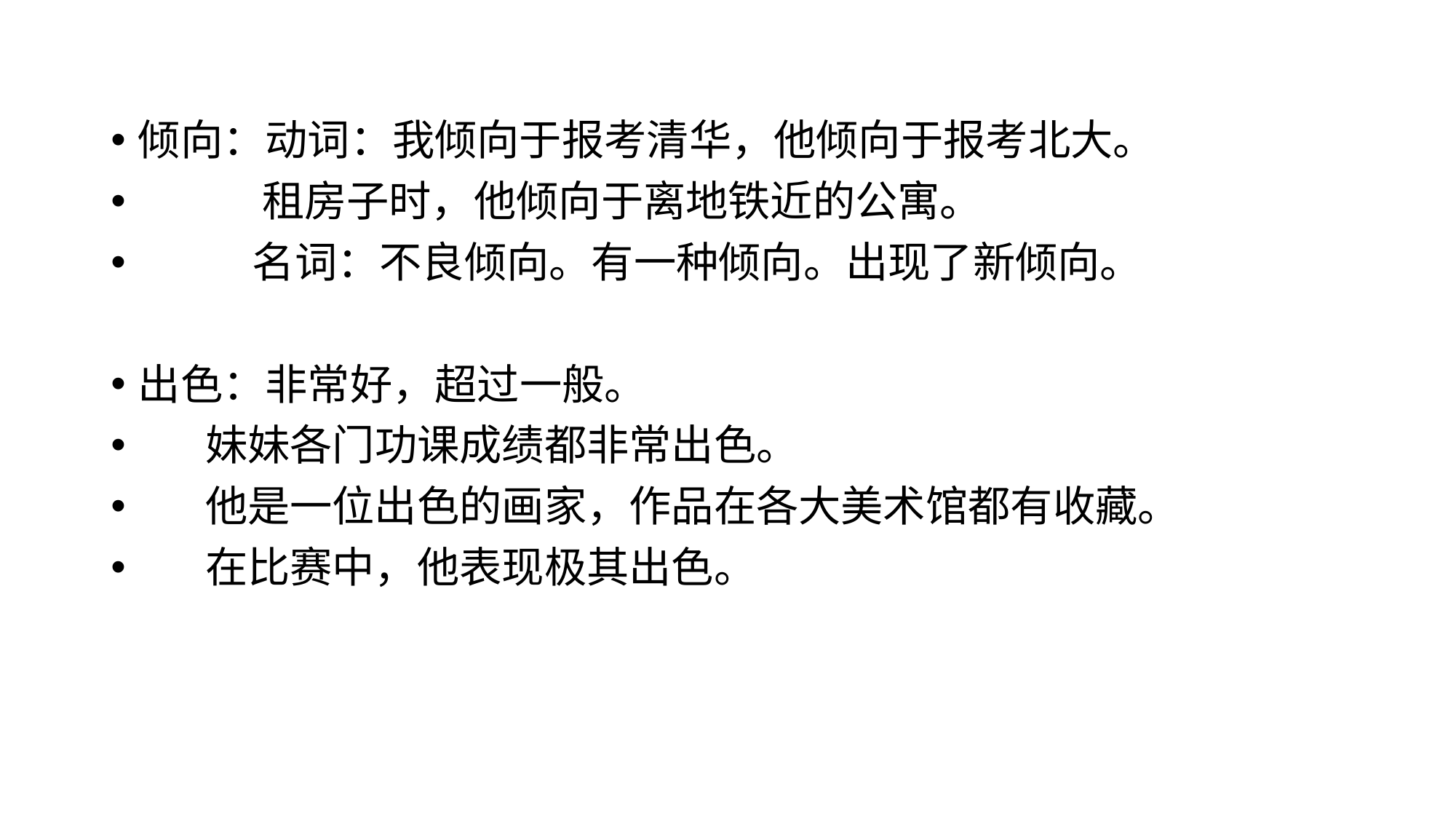

#
倾向：动词：我倾向于报考清华，他倾向于报考北大。
            租房子时，他倾向于离地铁近的公寓。
           名词：不良倾向。有一种倾向。出现了新倾向。

出色：非常好，超过一般。
      妹妹各门功课成绩都非常出色。
      他是一位出色的画家，作品在各大美术馆都有收藏。
      在比赛中，他表现极其出色。